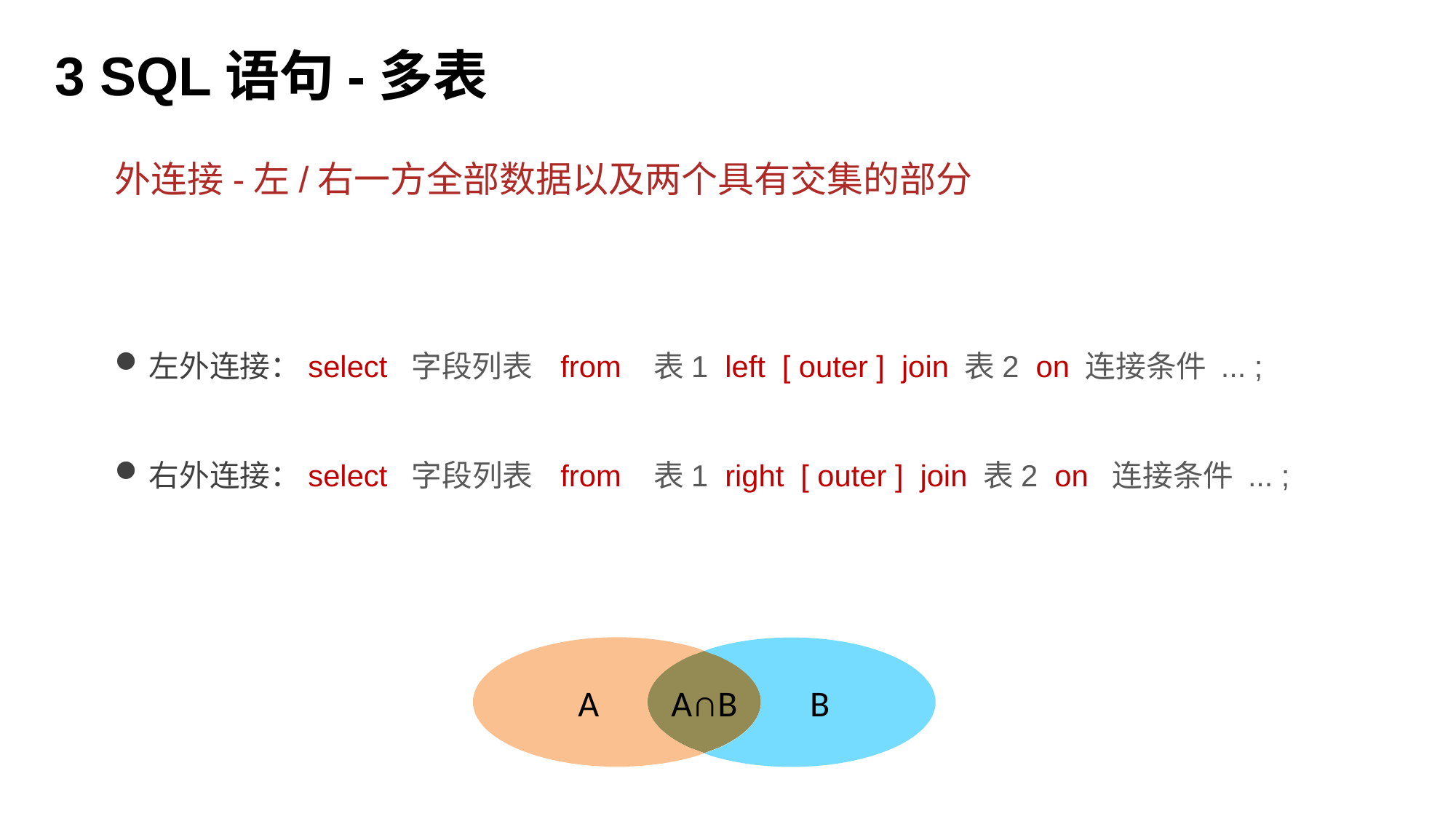

3 SQL语句-多表
外连接-左/右一方全部数据以及两个具有交集的部分
左外连接：select  字段列表   from   表1  left  [ outer ]  join 表2  on 连接条件 ... ;
右外连接：select  字段列表   from   表1  right  [ outer ]  join 表2  on  连接条件 ... ;
A
B
A∩B